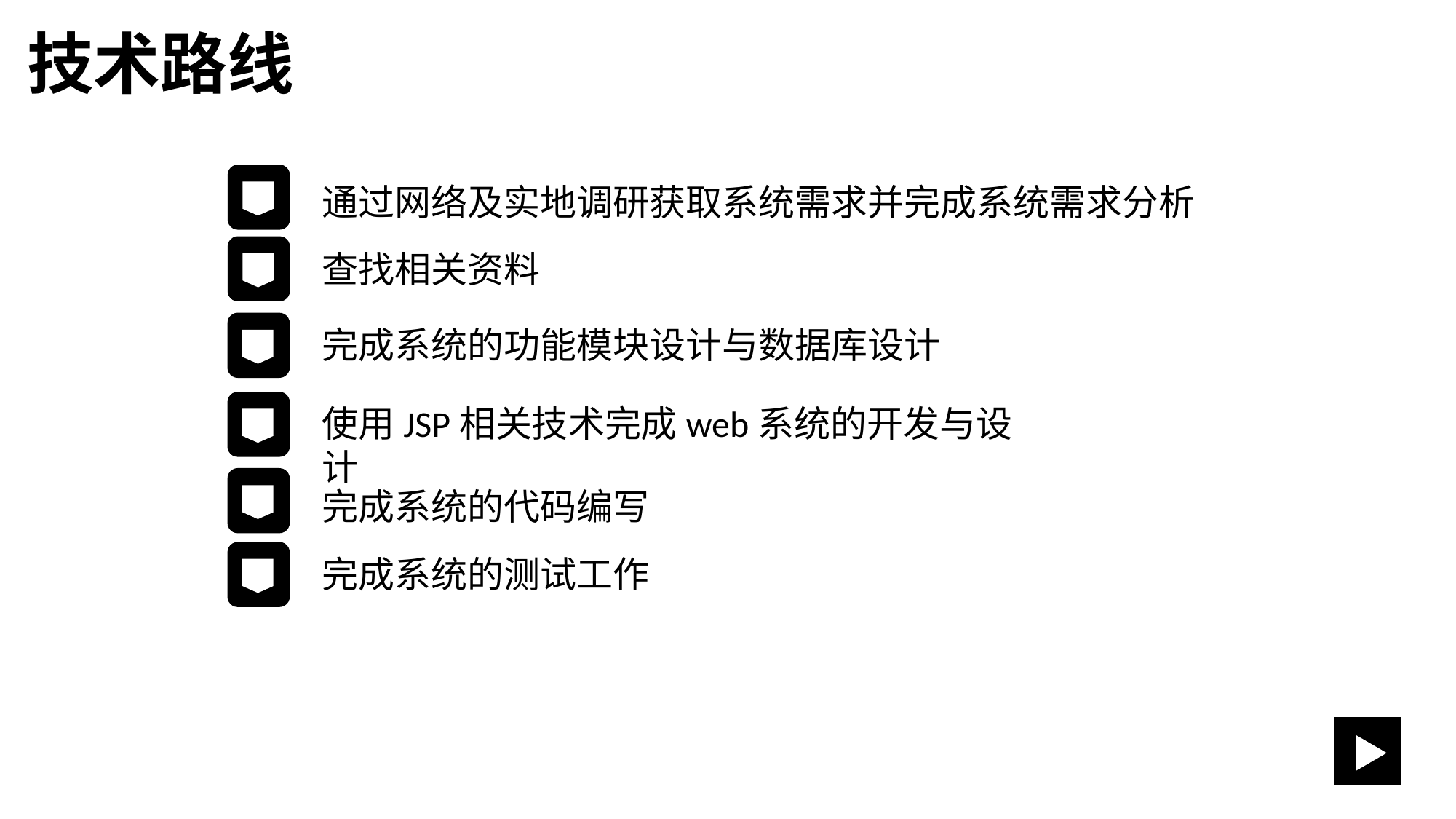

技术路线

通过网络及实地调研获取系统需求并完成系统需求分析
[5]

查找相关资料

完成系统的功能模块设计与数据库设计

使用JSP相关技术完成web系统的开发与设计

完成系统的代码编写

完成系统的测试工作